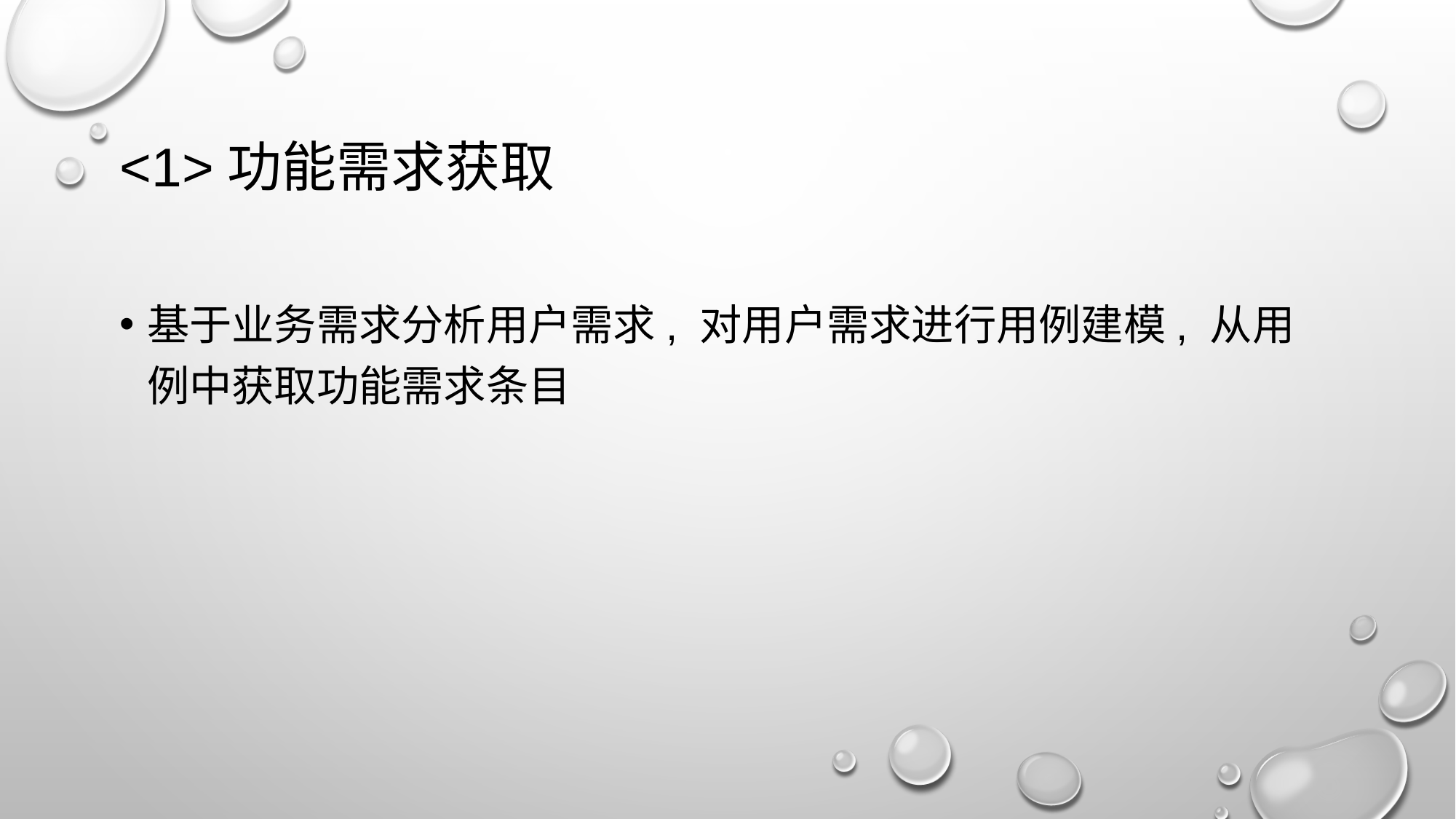

# <1>功能需求获取
基于业务需求分析用户需求, 对用户需求进行用例建模, 从用例中获取功能需求条目